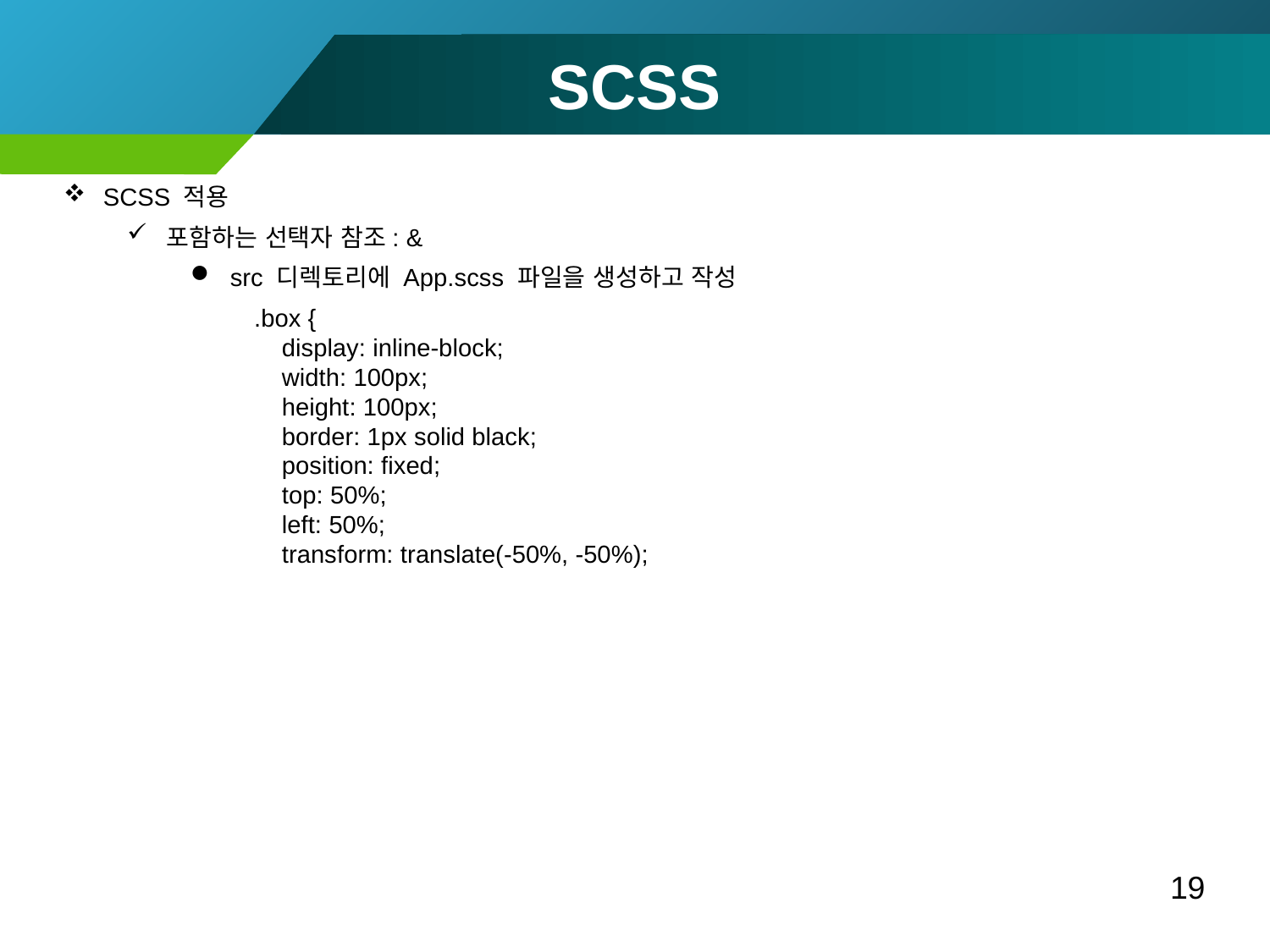

SCSS
SCSS 적용
포함하는 선택자 참조: &
src 디렉토리에 App.scss 파일을 생성하고 작성
.box {
    display: inline-block;
    width: 100px;
    height: 100px;
    border: 1px solid black;
    position: fixed;
    top: 50%;
    left: 50%;
    transform: translate(-50%, -50%);

19